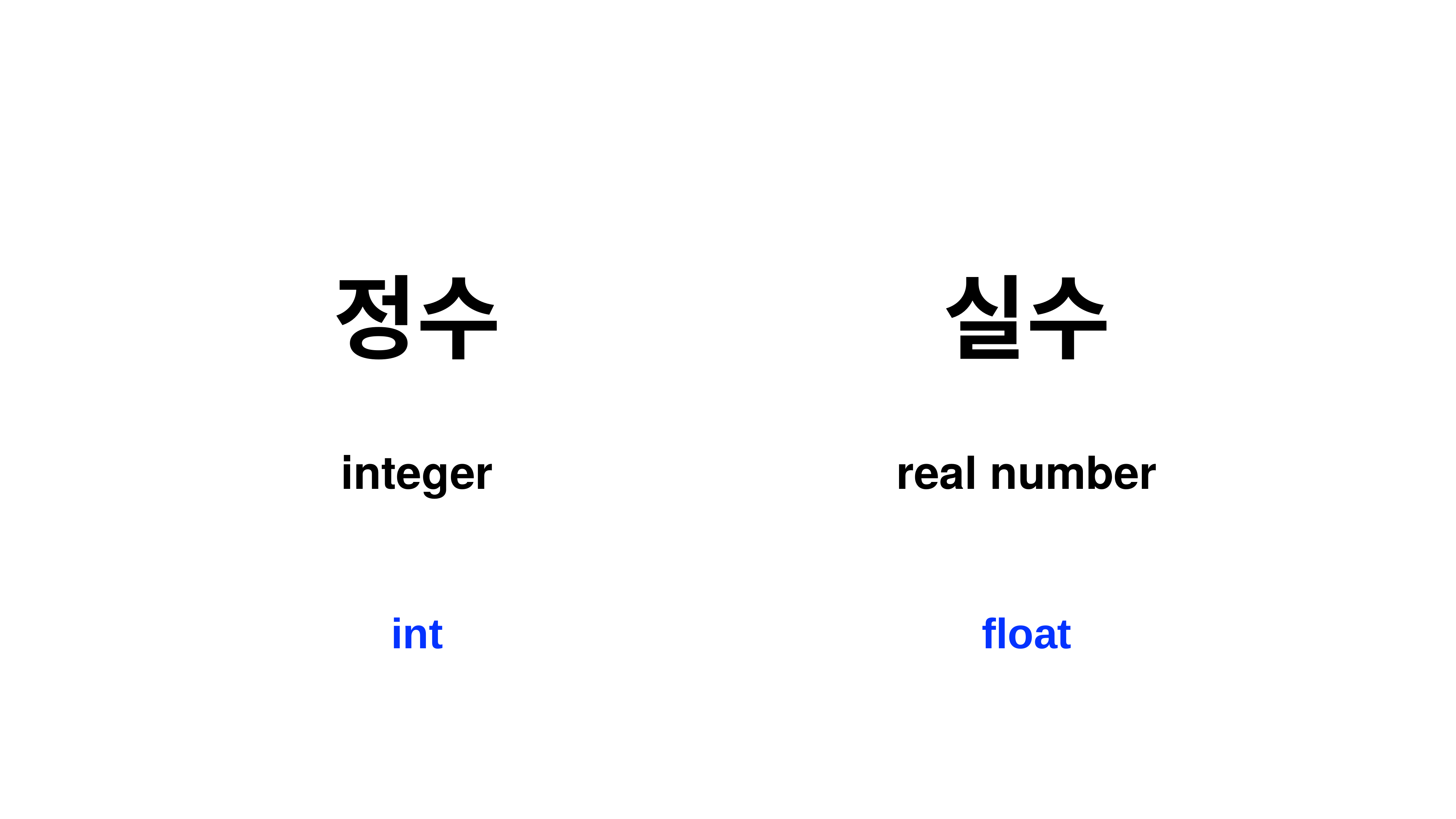

정수
실수
integer
real number
int
float